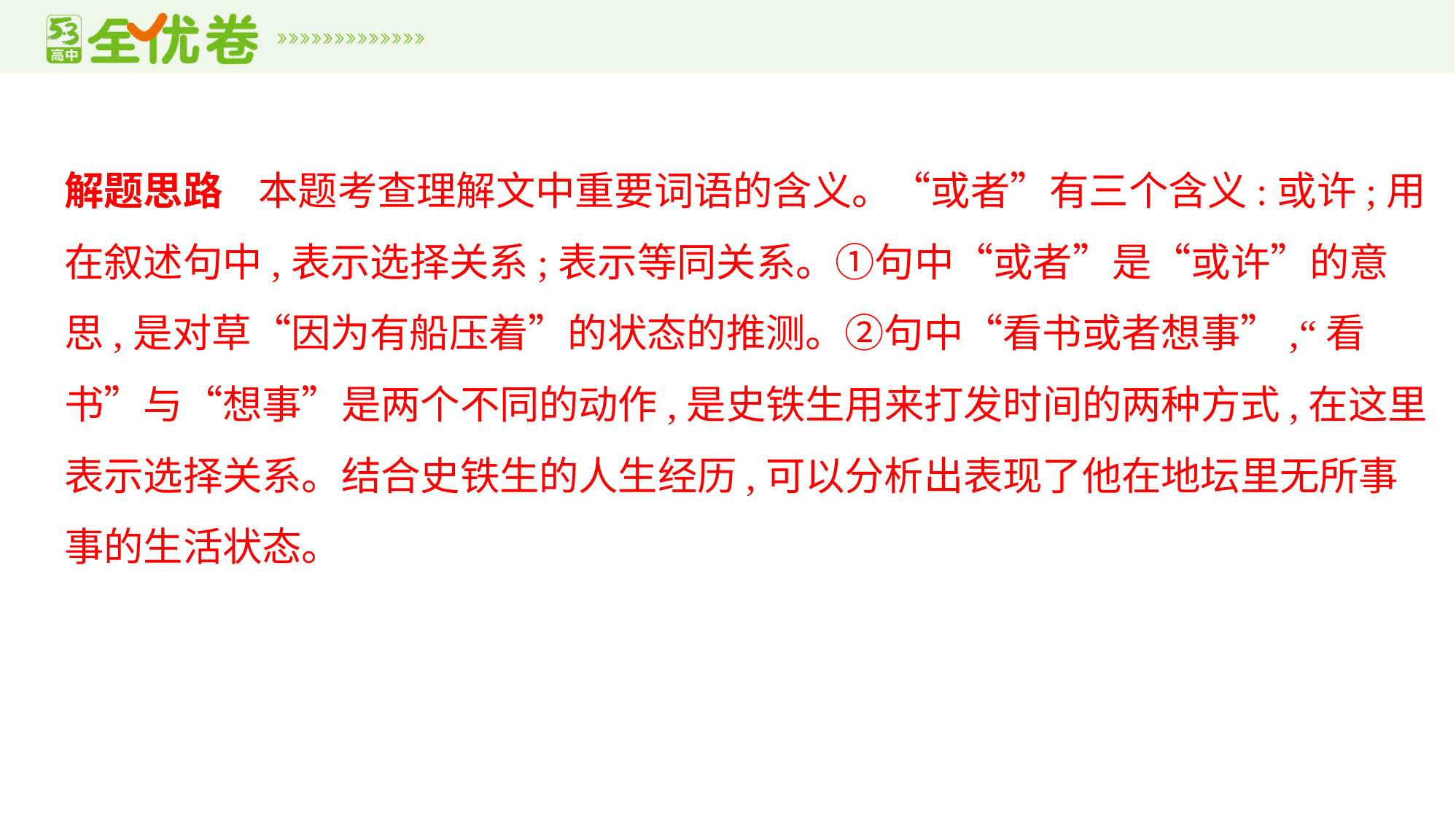

解题思路    本题考查理解文中重要词语的含义。“或者”有三个含义:或许;用
在叙述句中,表示选择关系;表示等同关系。①句中“或者”是“或许”的意
思,是对草“因为有船压着”的状态的推测。②句中“看书或者想事”,“看
书”与“想事”是两个不同的动作,是史铁生用来打发时间的两种方式,在这里
表示选择关系。结合史铁生的人生经历,可以分析出表现了他在地坛里无所事
事的生活状态。